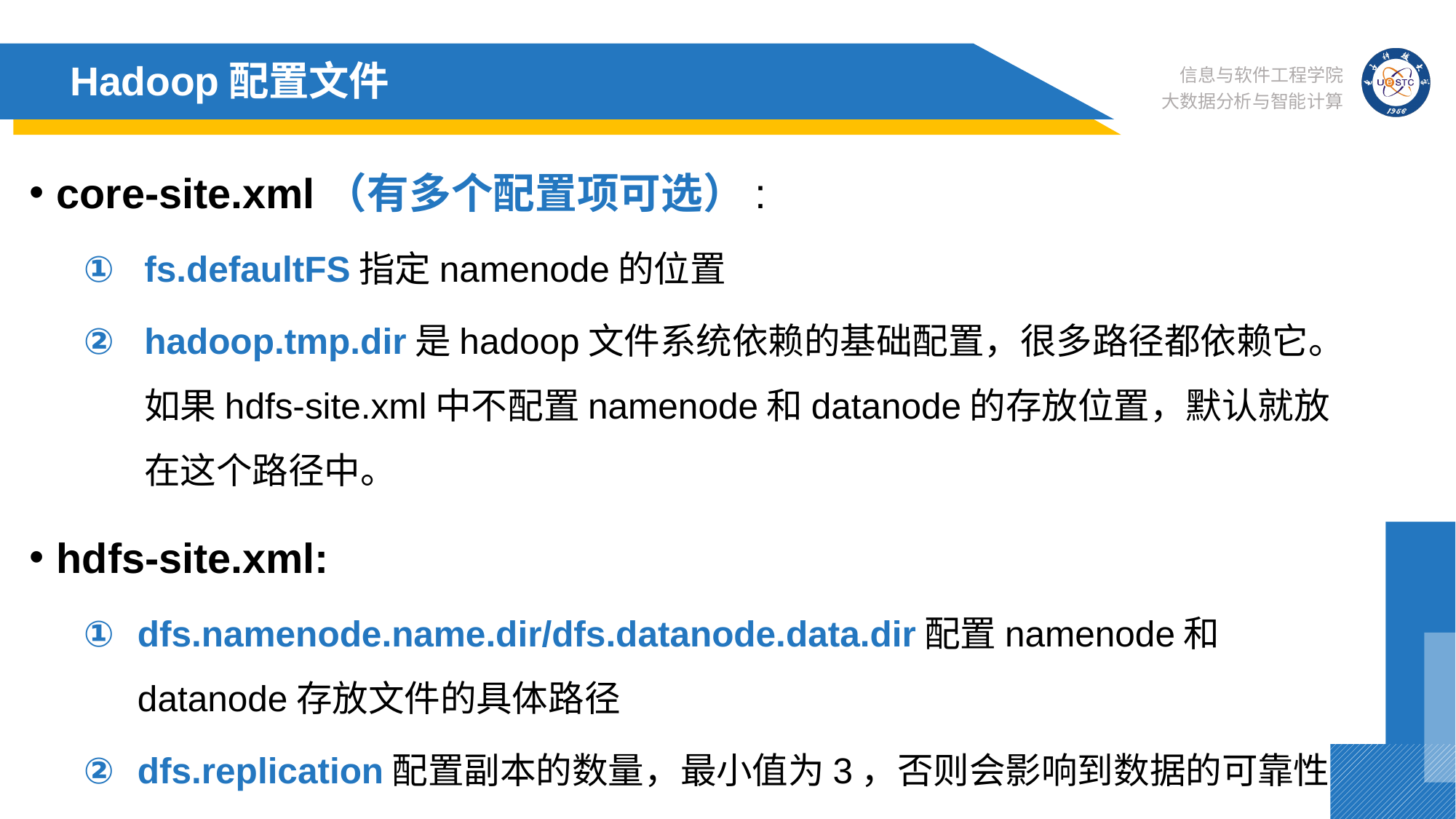

# Hadoop配置文件
core-site.xml（有多个配置项可选）:
fs.defaultFS指定namenode的位置
hadoop.tmp.dir是hadoop文件系统依赖的基础配置，很多路径都依赖它。如果hdfs-site.xml中不配置namenode和datanode的存放位置，默认就放在这个路径中。
hdfs-site.xml:
dfs.namenode.name.dir/dfs.datanode.data.dir配置namenode和datanode存放文件的具体路径
dfs.replication配置副本的数量，最小值为3，否则会影响到数据的可靠性